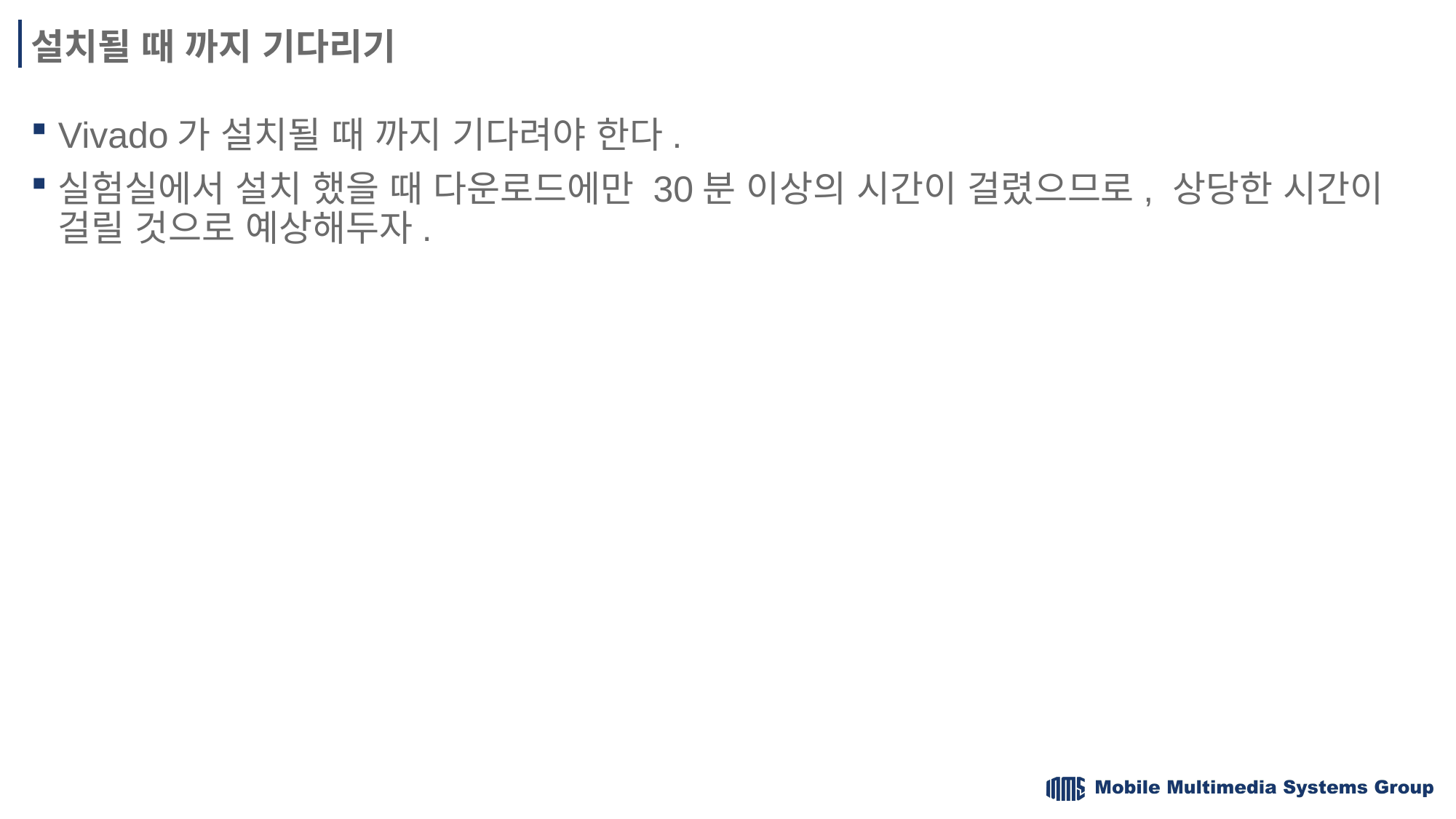

# 설치될 때 까지 기다리기
Vivado가 설치될 때 까지 기다려야 한다.
실험실에서 설치 했을 때 다운로드에만 30분 이상의 시간이 걸렸으므로, 상당한 시간이 걸릴 것으로 예상해두자.